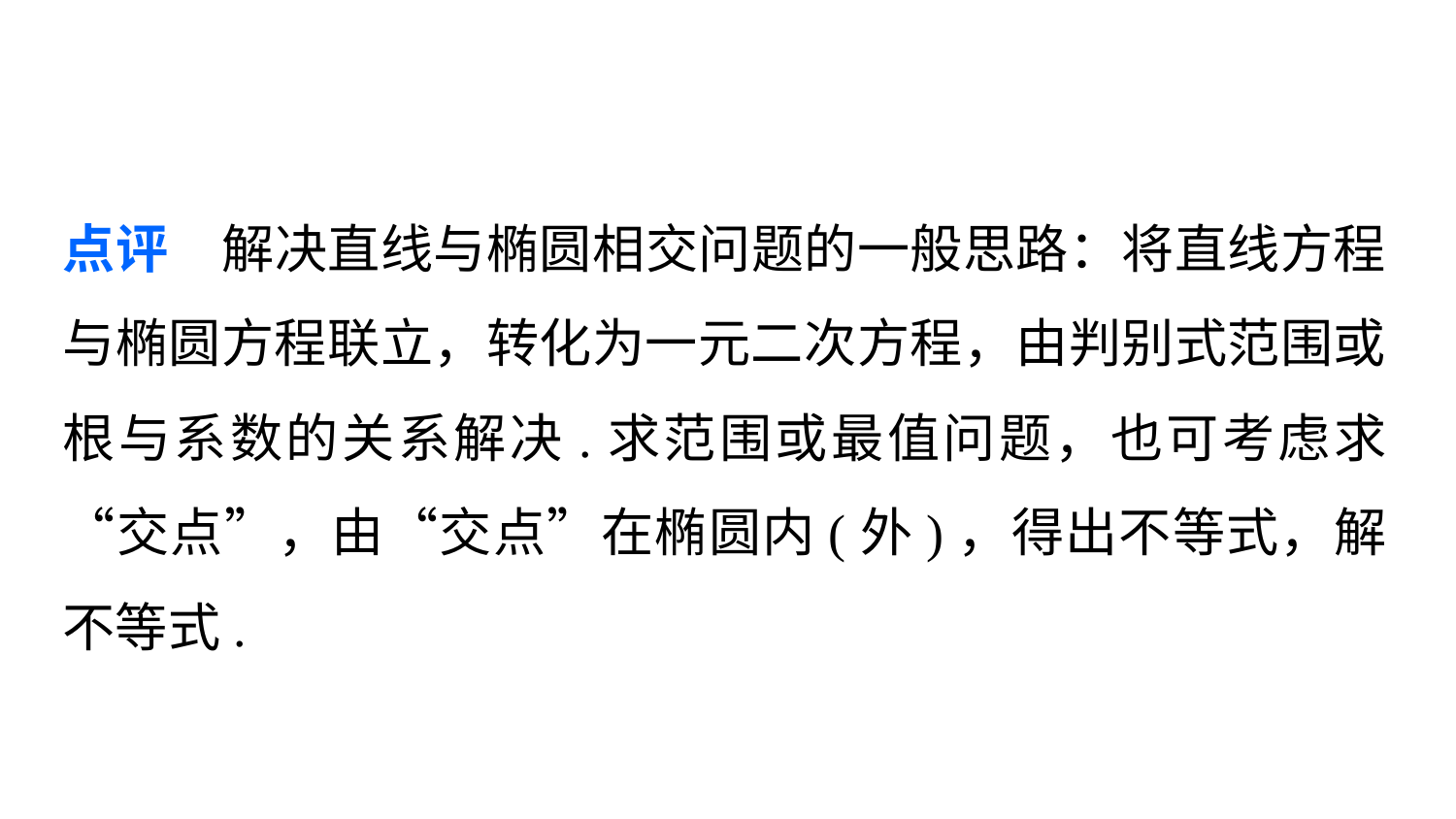

点评　解决直线与椭圆相交问题的一般思路：将直线方程与椭圆方程联立，转化为一元二次方程，由判别式范围或根与系数的关系解决.求范围或最值问题，也可考虑求“交点”，由“交点”在椭圆内(外)，得出不等式，解不等式.